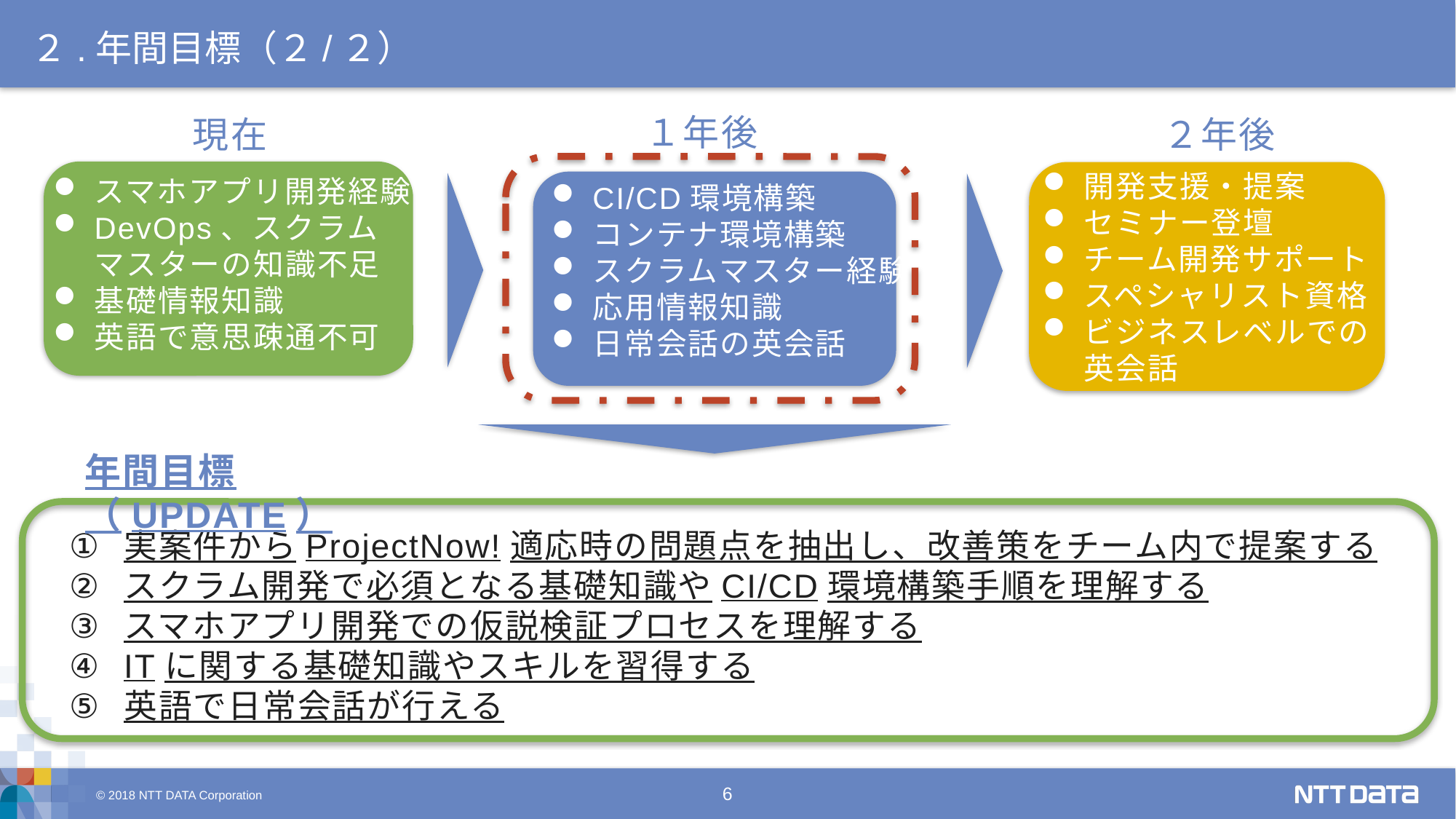

# ２.年間目標（２/２）
１年後
現在
２年後

スマホアプリ開発経験
DevOps、スクラム
マスターの知識不足
基礎情報知識
英語で意思疎通不可

開発支援・提案
セミナー登壇
チーム開発サポート
スペシャリスト資格
ビジネスレベルでの
英会話

CI/CD環境構築
コンテナ環境構築
スクラムマスター経験
応用情報知識
日常会話の英会話

年間目標（UPDATE）

実案件からProjectNow!適応時の問題点を抽出し、改善策をチーム内で提案する
スクラム開発で必須となる基礎知識やCI/CD環境構築手順を理解する
スマホアプリ開発での仮説検証プロセスを理解する
ITに関する基礎知識やスキルを習得する
英語で日常会話が行える